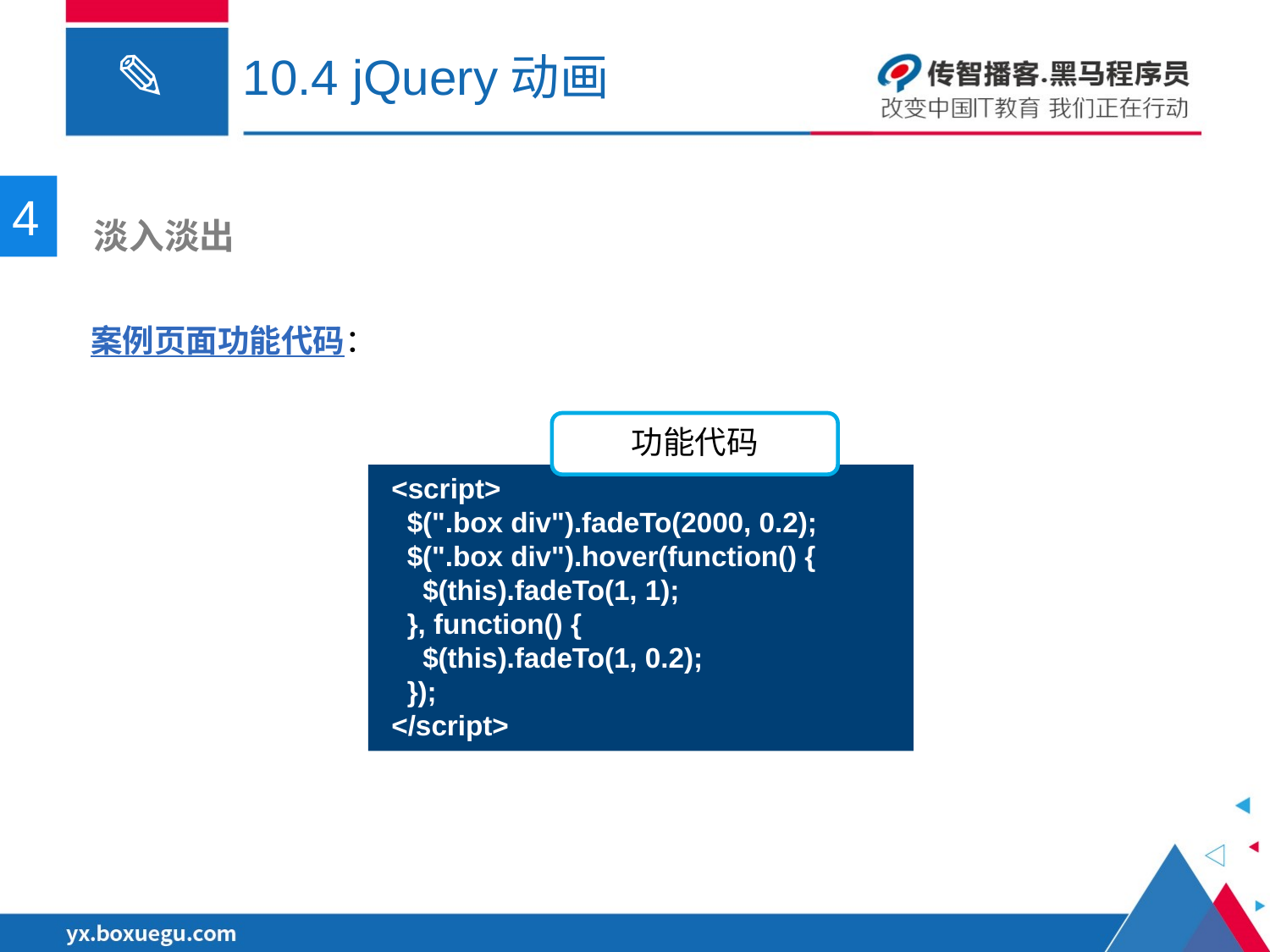

# 10.4 jQuery动画

4
  淡入淡出
案例页面功能代码：
功能代码
<script>
  $(".box div").fadeTo(2000, 0.2);
  $(".box div").hover(function() {
    $(this).fadeTo(1, 1);
  }, function() {
    $(this).fadeTo(1, 0.2);
  });
</script>